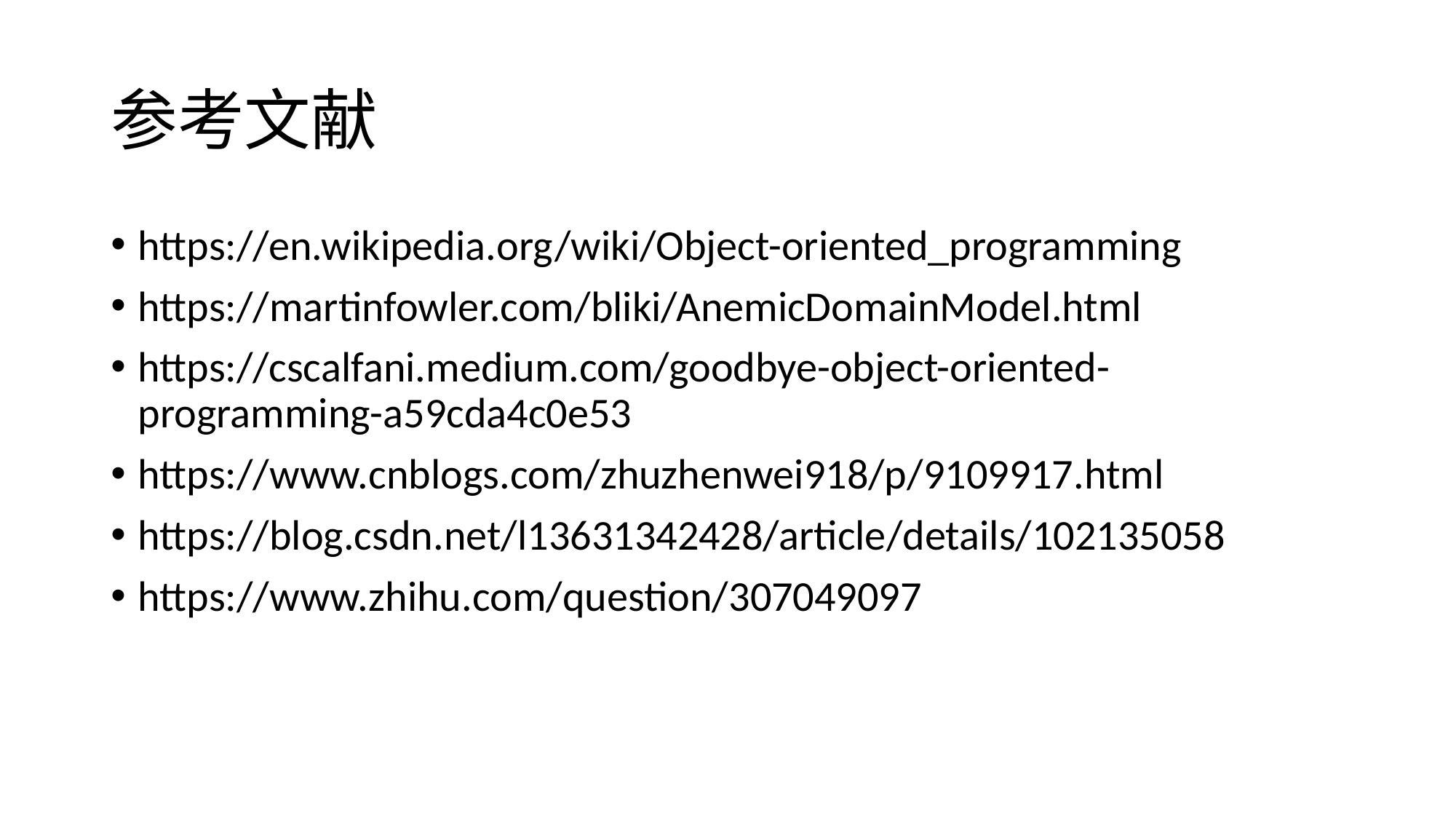

# 参考文献
https://en.wikipedia.org/wiki/Object-oriented_programming
https://martinfowler.com/bliki/AnemicDomainModel.html
https://cscalfani.medium.com/goodbye-object-oriented-programming-a59cda4c0e53
https://www.cnblogs.com/zhuzhenwei918/p/9109917.html
https://blog.csdn.net/l13631342428/article/details/102135058
https://www.zhihu.com/question/307049097